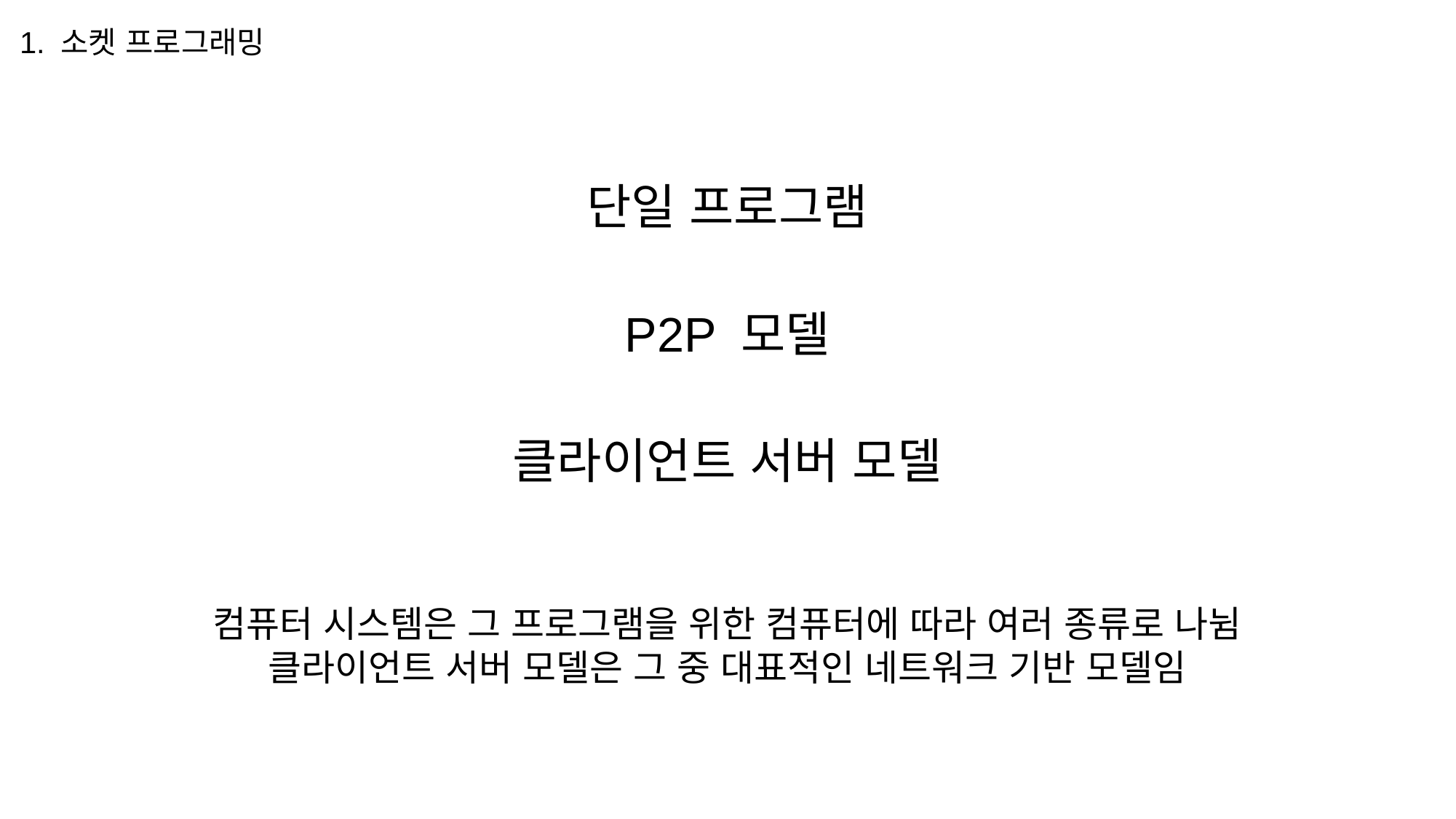

1. 소켓 프로그래밍
단일 프로그램
P2P 모델
클라이언트 서버 모델
컴퓨터 시스템은 그 프로그램을 위한 컴퓨터에 따라 여러 종류로 나뉨
클라이언트 서버 모델은 그 중 대표적인 네트워크 기반 모델임